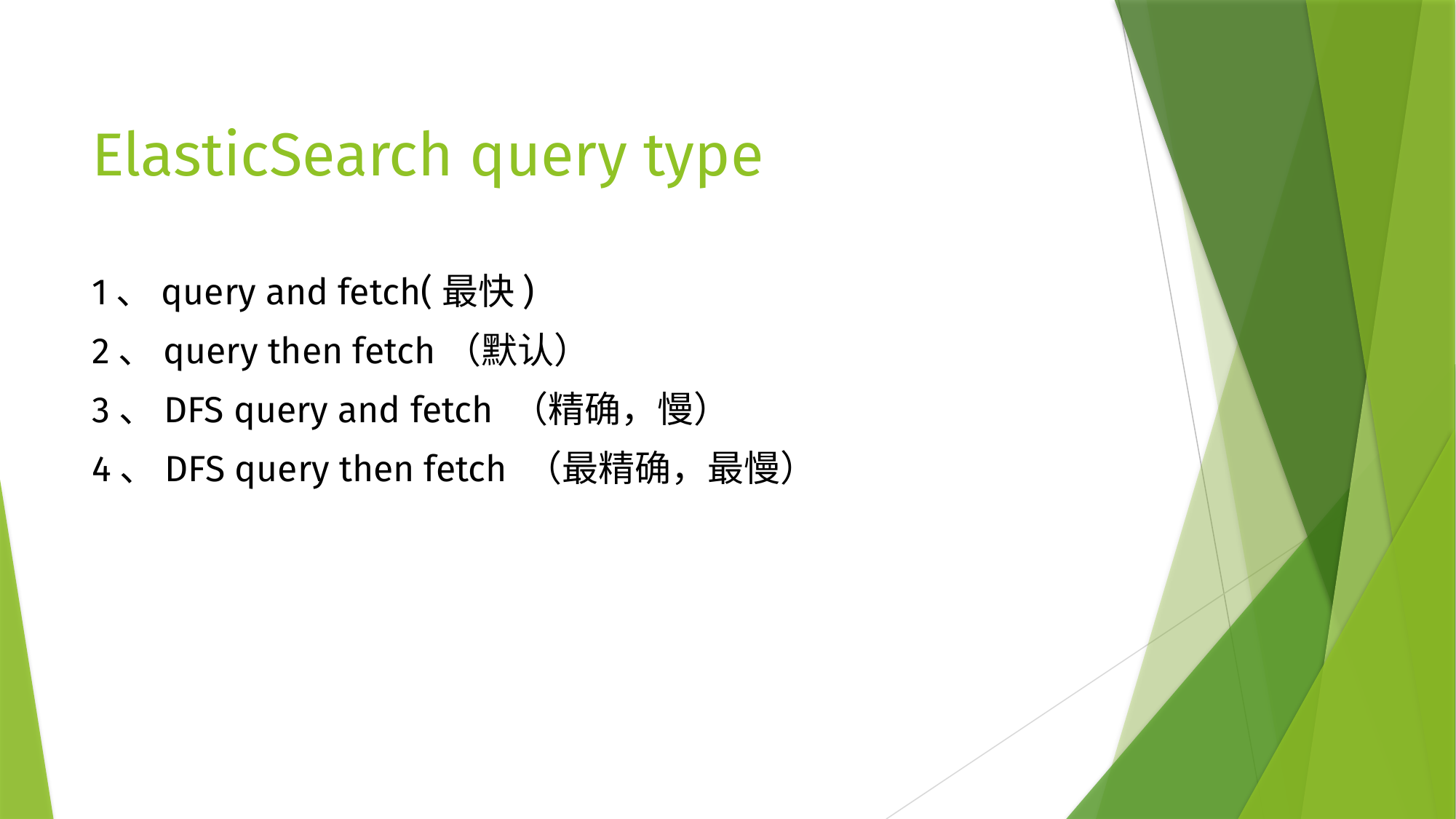

# ElasticSearch query type
1、query and fetch(最快)
2、query then fetch（默认）
3、DFS query and fetch （精确，慢）
4、DFS query then fetch （最精确，最慢）